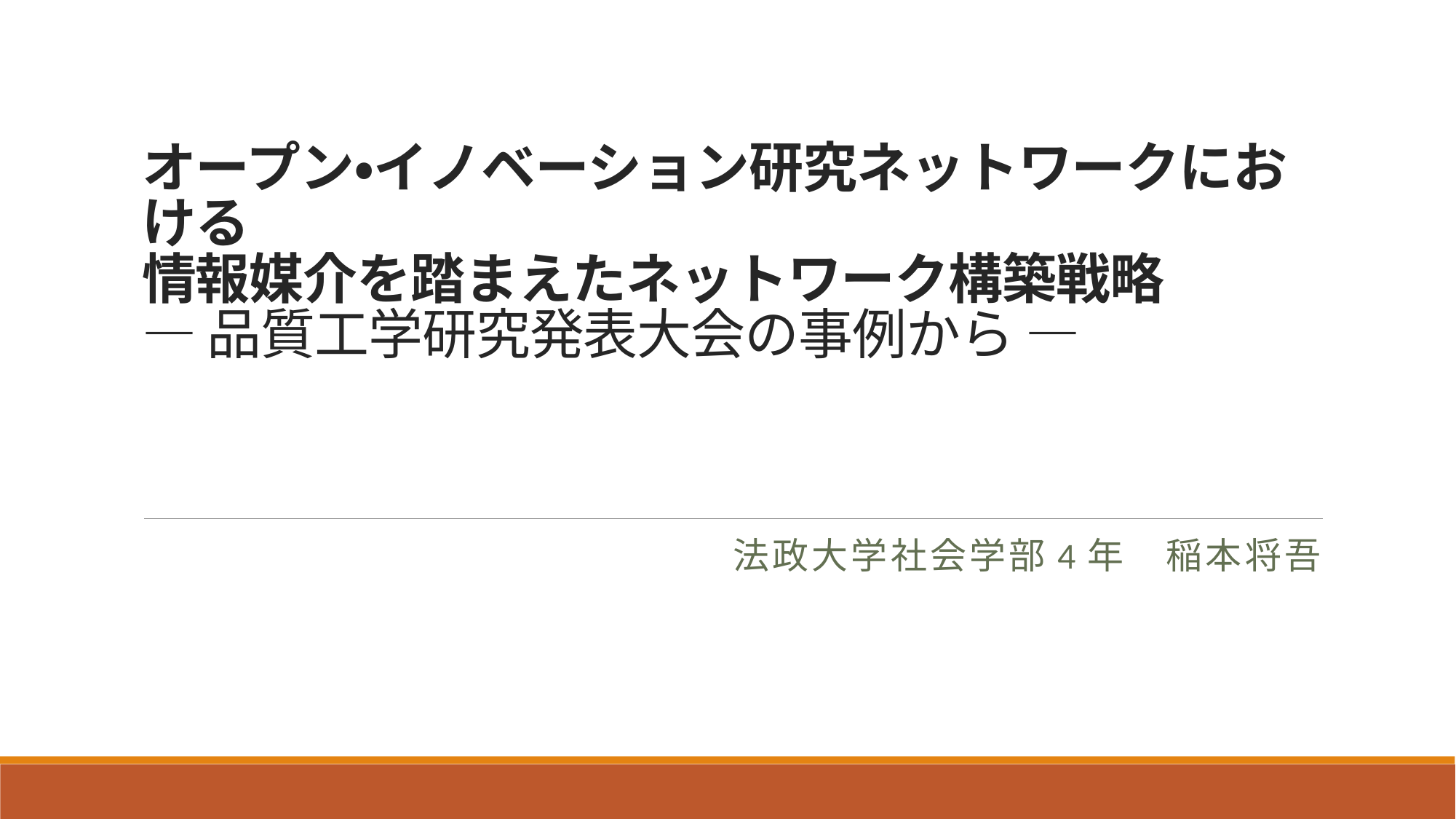

# オープン・イノベーション研究ネットワークにおける 情報媒介を踏まえたネットワーク構築戦略 ― 品質工学研究発表大会の事例から ―
法政大学社会学部4年　稲本将吾